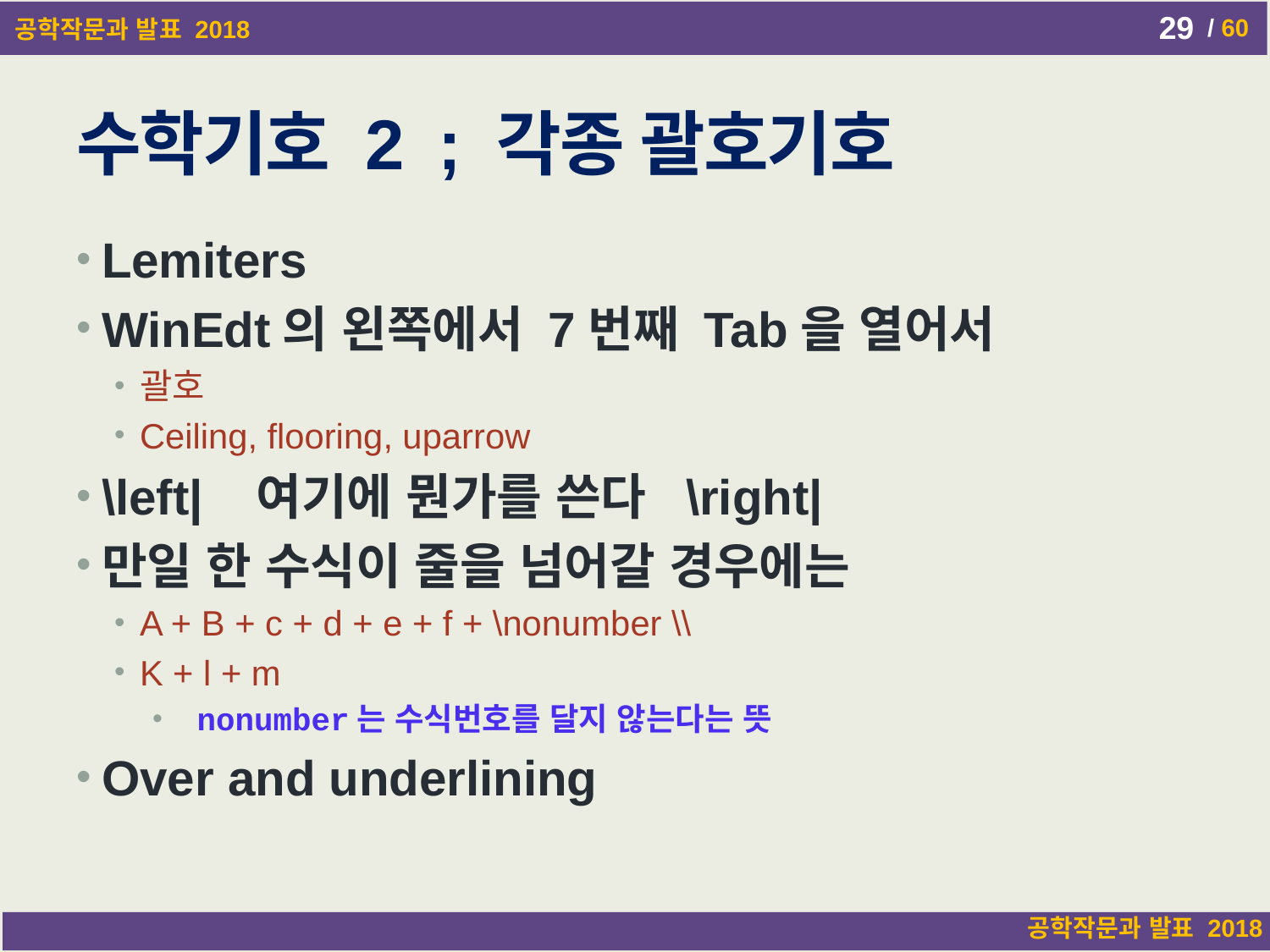

29
# 수학기호 2  ; 각종 괄호기호
Lemiters
WinEdt의 왼쪽에서 7번째 Tab을 열어서
괄호
Ceiling, flooring, uparrow
\left|   여기에 뭔가를 쓴다  \right|
만일 한 수식이 줄을 넘어갈 경우에는
A + B + c + d + e + f + \nonumber \\
K + l + m
 nonumber는 수식번호를 달지 않는다는 뜻
Over and underlining